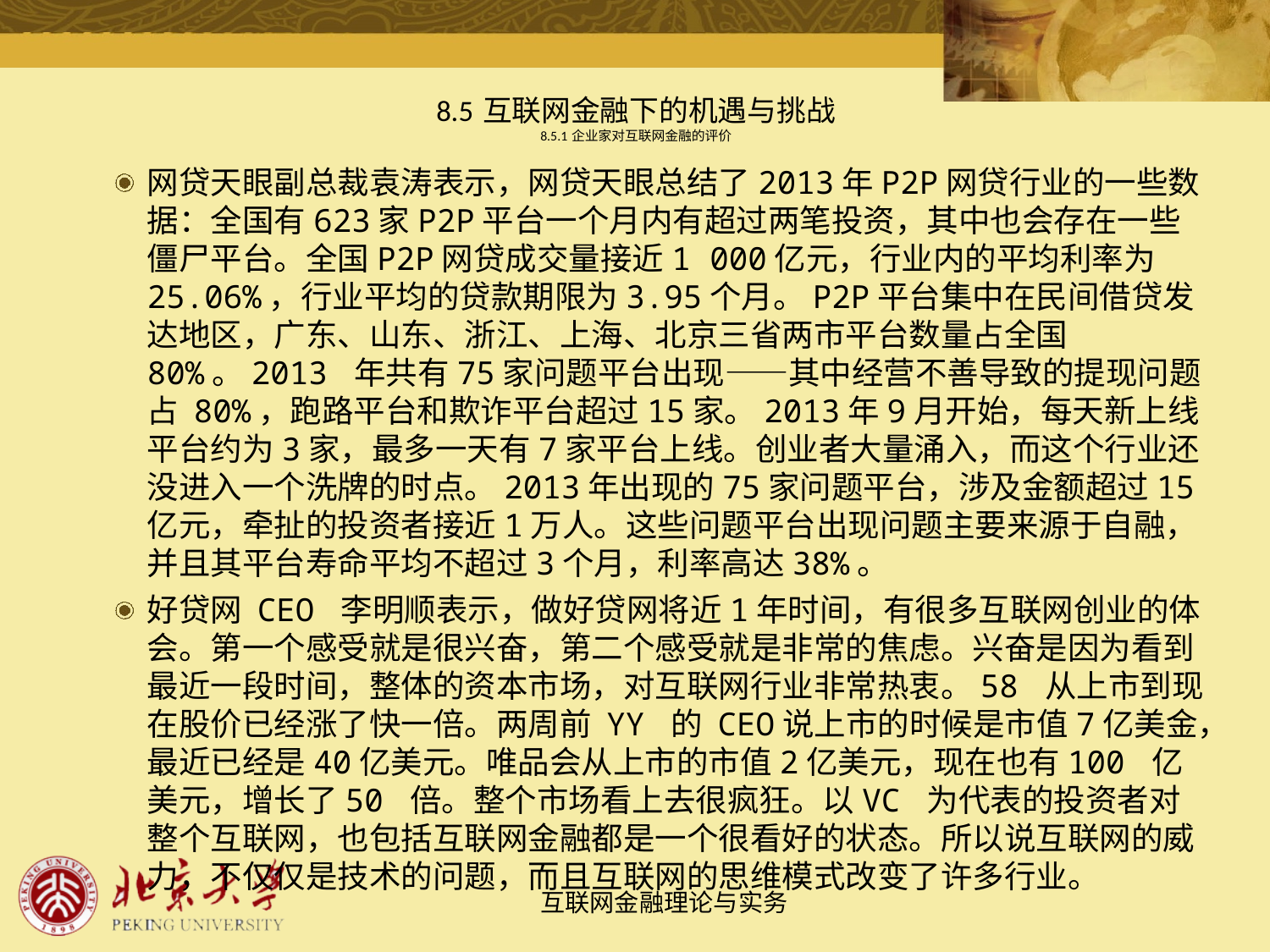

# 8.5 互联网金融下的机遇与挑战 8.5.1 企业家对互联网金融的评价
网贷天眼副总裁袁涛表示，网贷天眼总结了2013年P2P网贷行业的一些数据：全国有623家P2P平台一个月内有超过两笔投资，其中也会存在一些僵尸平台。全国P2P网贷成交量接近1 000亿元，行业内的平均利率为25.06%，行业平均的贷款期限为3.95个月。P2P平台集中在民间借贷发达地区，广东、山东、浙江、上海、北京三省两市平台数量占全国80%。2013 年共有75家问题平台出现——其中经营不善导致的提现问题占 80%，跑路平台和欺诈平台超过15家。2013年9月开始，每天新上线平台约为3家，最多一天有7家平台上线。创业者大量涌入，而这个行业还没进入一个洗牌的时点。2013年出现的75家问题平台，涉及金额超过15亿元，牵扯的投资者接近1万人。这些问题平台出现问题主要来源于自融，并且其平台寿命平均不超过3个月，利率高达38%。
好贷网 CEO 李明顺表示，做好贷网将近1年时间，有很多互联网创业的体会。第一个感受就是很兴奋，第二个感受就是非常的焦虑。兴奋是因为看到最近一段时间，整体的资本市场，对互联网行业非常热衷。58 从上市到现在股价已经涨了快一倍。两周前 YY 的 CEO说上市的时候是市值7亿美金，最近已经是40亿美元。唯品会从上市的市值2亿美元，现在也有100 亿美元，增长了50 倍。整个市场看上去很疯狂。以VC 为代表的投资者对整个互联网，也包括互联网金融都是一个很看好的状态。所以说互联网的威力，不仅仅是技术的问题，而且互联网的思维模式改变了许多行业。